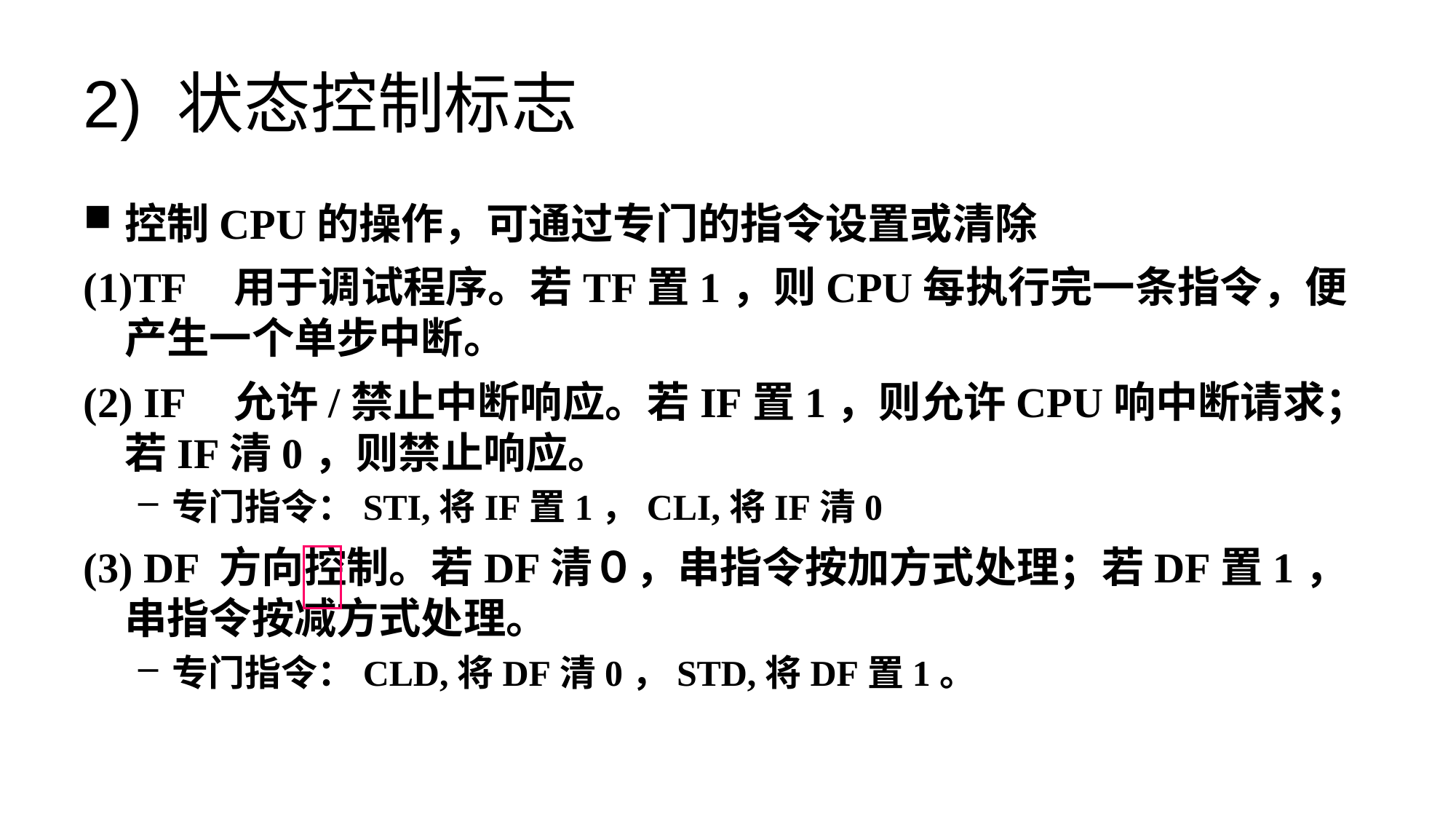

# 2) 状态控制标志
控制CPU的操作，可通过专门的指令设置或清除
(1)TF	用于调试程序。若TF置1，则CPU每执行完一条指令，便产生一个单步中断。
(2) IF	允许/禁止中断响应。若IF置1，则允许CPU响中断请求；若IF清0，则禁止响应。
专门指令：STI,将IF置1，CLI,将IF清0
(3) DF 方向控制。若DF清０，串指令按加方式处理；若DF置1，串指令按减方式处理。
专门指令：CLD,将DF清0，STD,将DF置1。